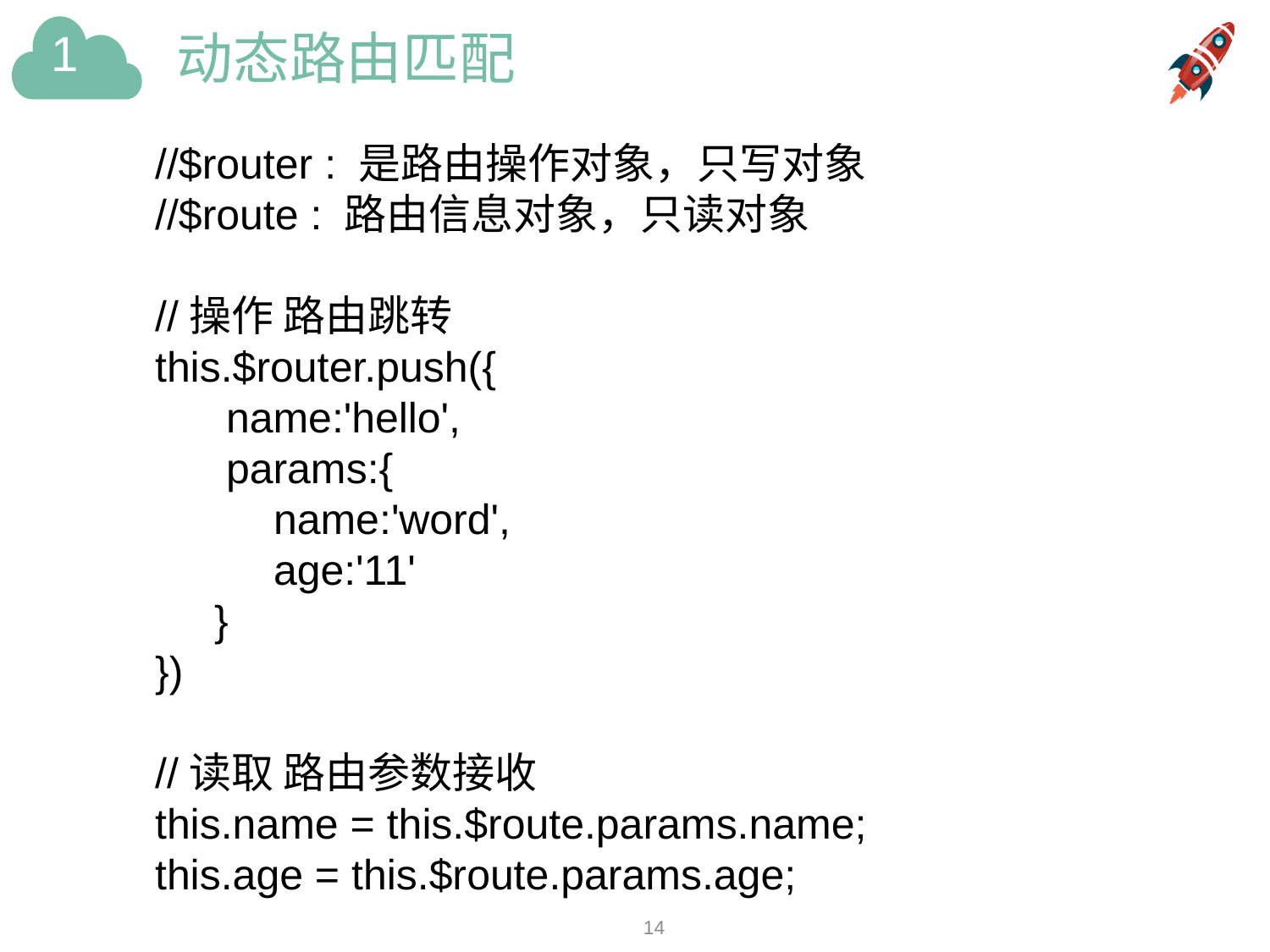

# 动态路由匹配
//$router : 是路由操作对象，只写对象
//$route : 路由信息对象，只读对象

//操作 路由跳转
this.$router.push({
      name:'hello',
      params:{
          name:'word',
          age:'11'
     }
})

//读取 路由参数接收
this.name = this.$route.params.name;
this.age = this.$route.params.age;
14